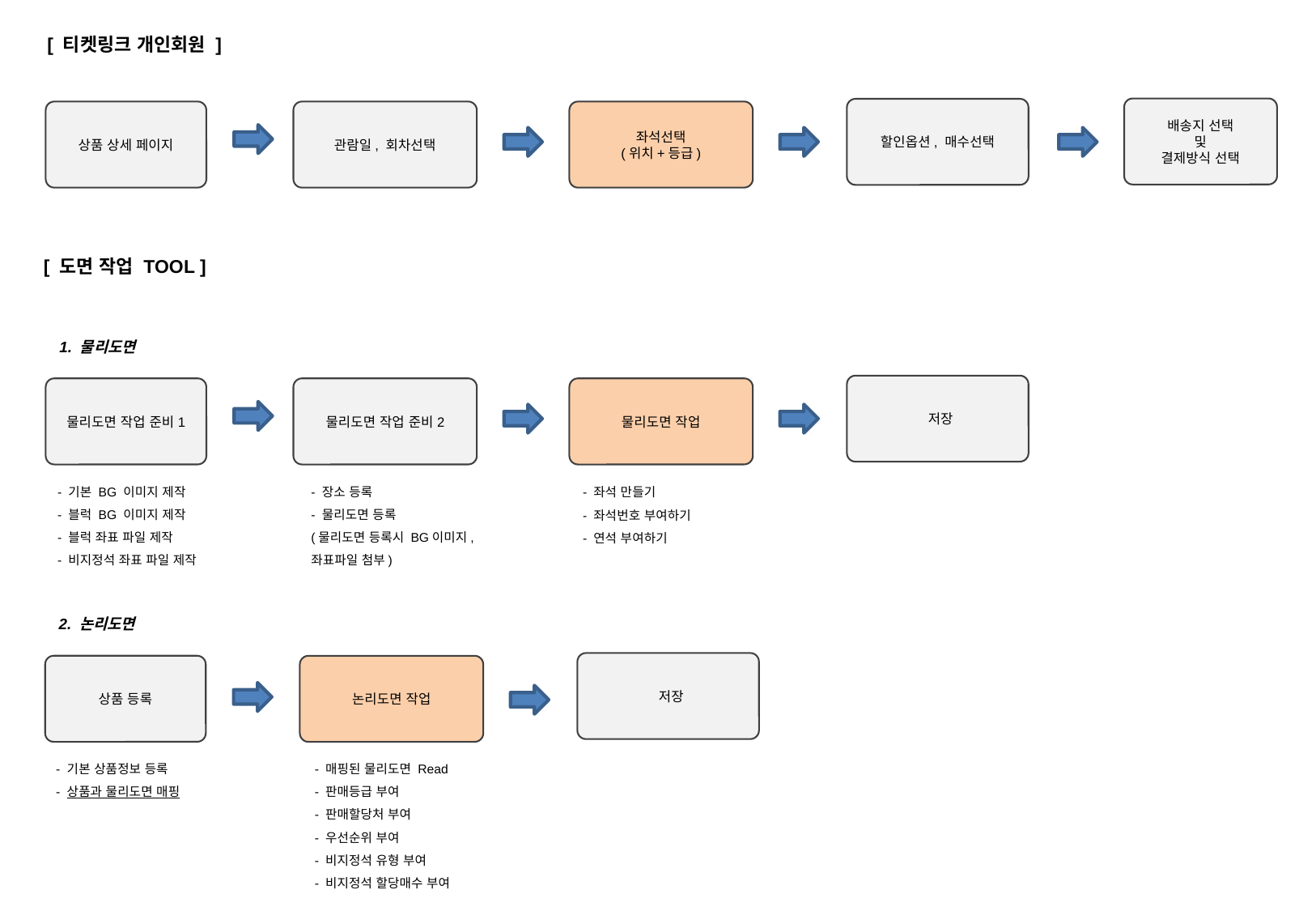

[ 티켓링크 개인회원 ]
배송지 선택
및
결제방식 선택
할인옵션, 매수선택
상품 상세 페이지
관람일, 회차선택
좌석선택
(위치+등급)

[ 도면 작업 TOOL ]
1. 물리도면
 저장
물리도면 작업 준비1
물리도면 작업 준비2
물리도면 작업

- 장소 등록
- 물리도면 등록
(물리도면 등록시 BG이미지,
좌표파일 첨부)
- 기본 BG 이미지 제작
- 블럭 BG 이미지 제작
- 블럭 좌표 파일 제작
- 비지정석 좌표 파일 제작
- 좌석 만들기
- 좌석번호 부여하기
- 연석 부여하기
2. 논리도면
 저장
상품 등록
논리도면 작업

- 매핑된 물리도면 Read
- 판매등급 부여
- 판매할당처 부여
- 우선순위 부여
- 비지정석 유형 부여
- 비지정석 할당매수 부여
- 기본 상품정보 등록
- 상품과 물리도면 매핑